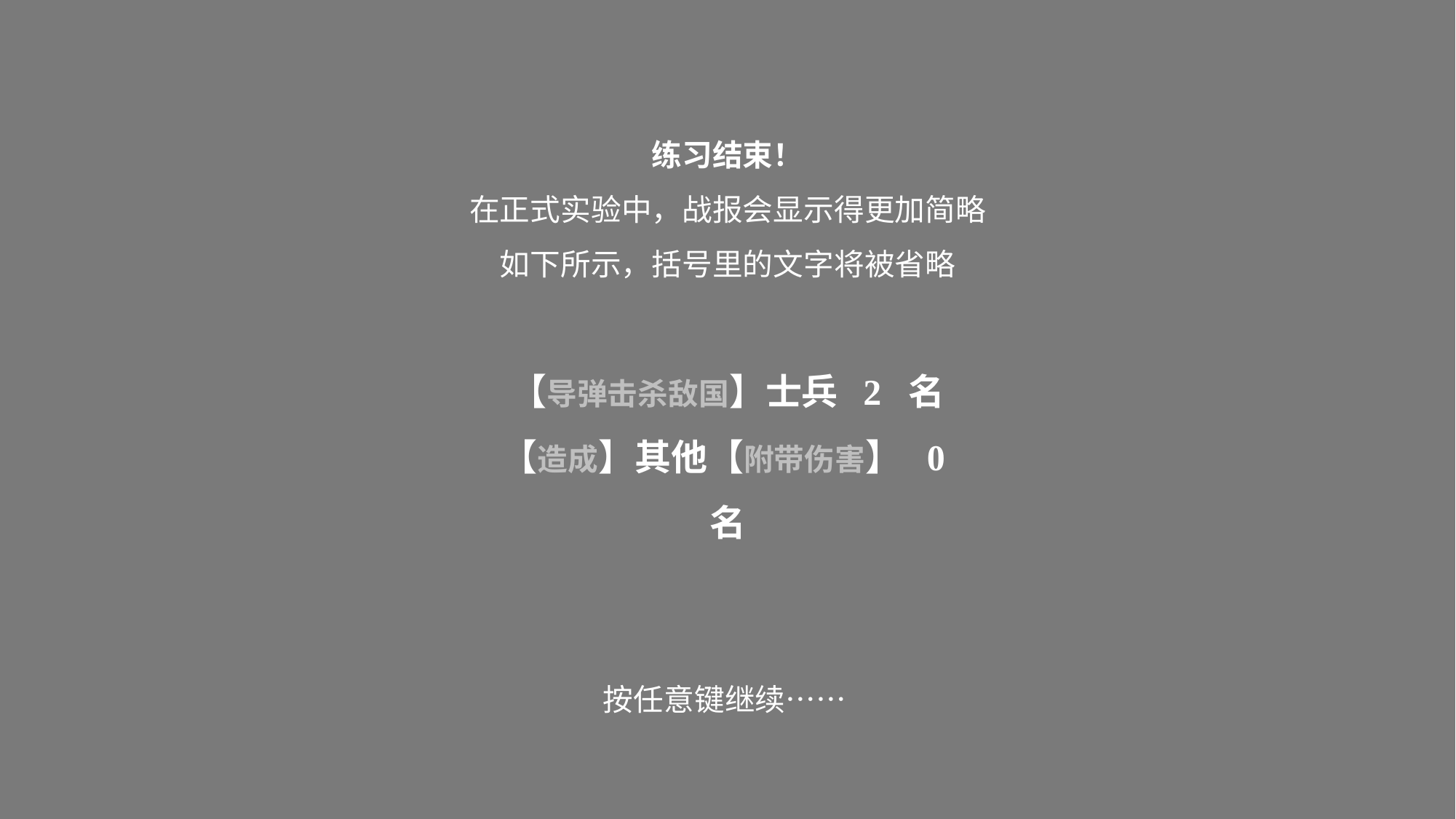

练习结束！
在正式实验中，战报会显示得更加简略
如下所示，括号里的文字将被省略
【导弹击杀敌国】士兵  2  名
【造成】其他【附带伤害】  0  名
按任意键继续……